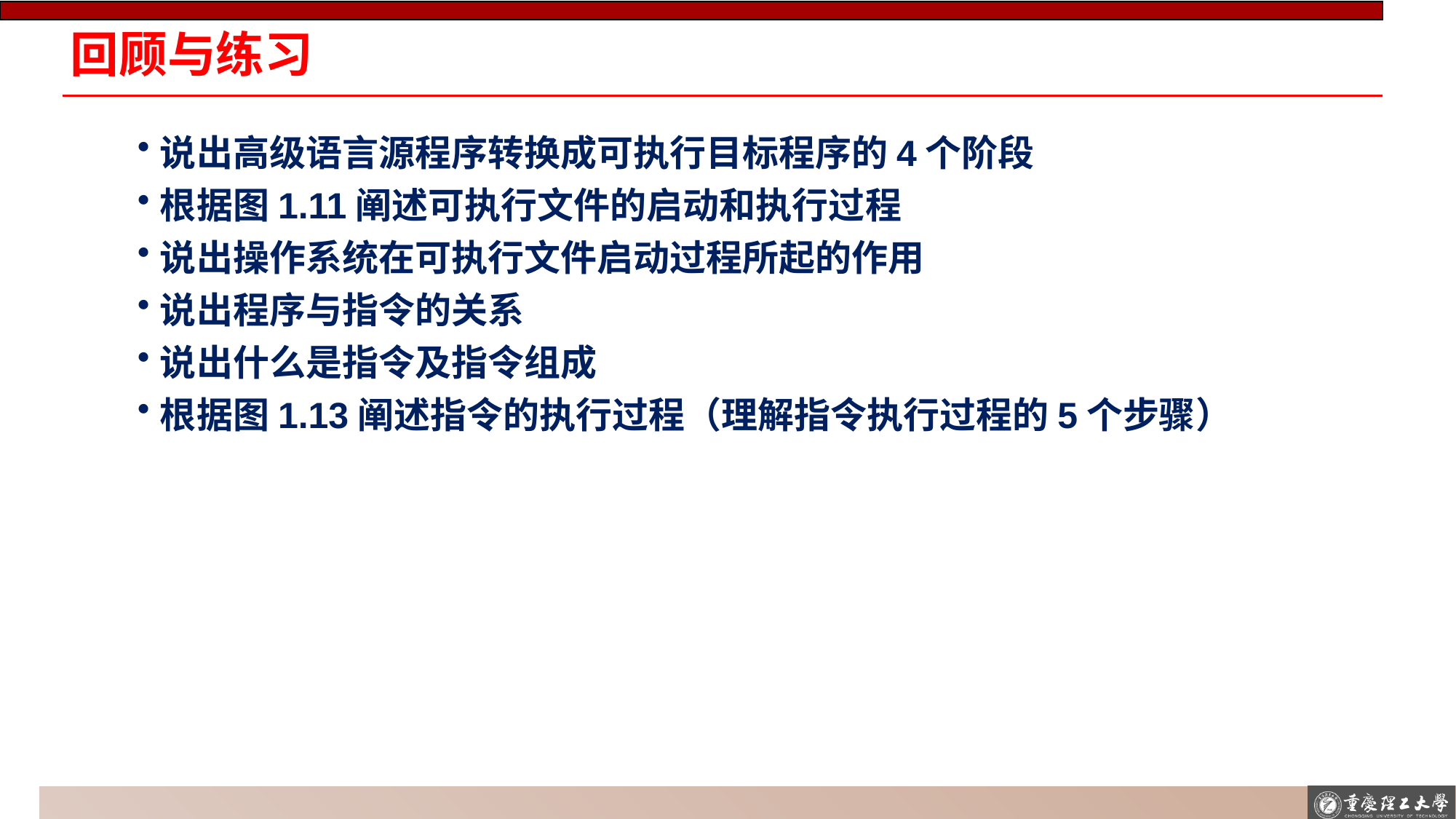

# 回顾与练习
说出高级语言源程序转换成可执行目标程序的4个阶段
根据图1.11阐述可执行文件的启动和执行过程
说出操作系统在可执行文件启动过程所起的作用
说出程序与指令的关系
说出什么是指令及指令组成
根据图1.13阐述指令的执行过程（理解指令执行过程的5个步骤）